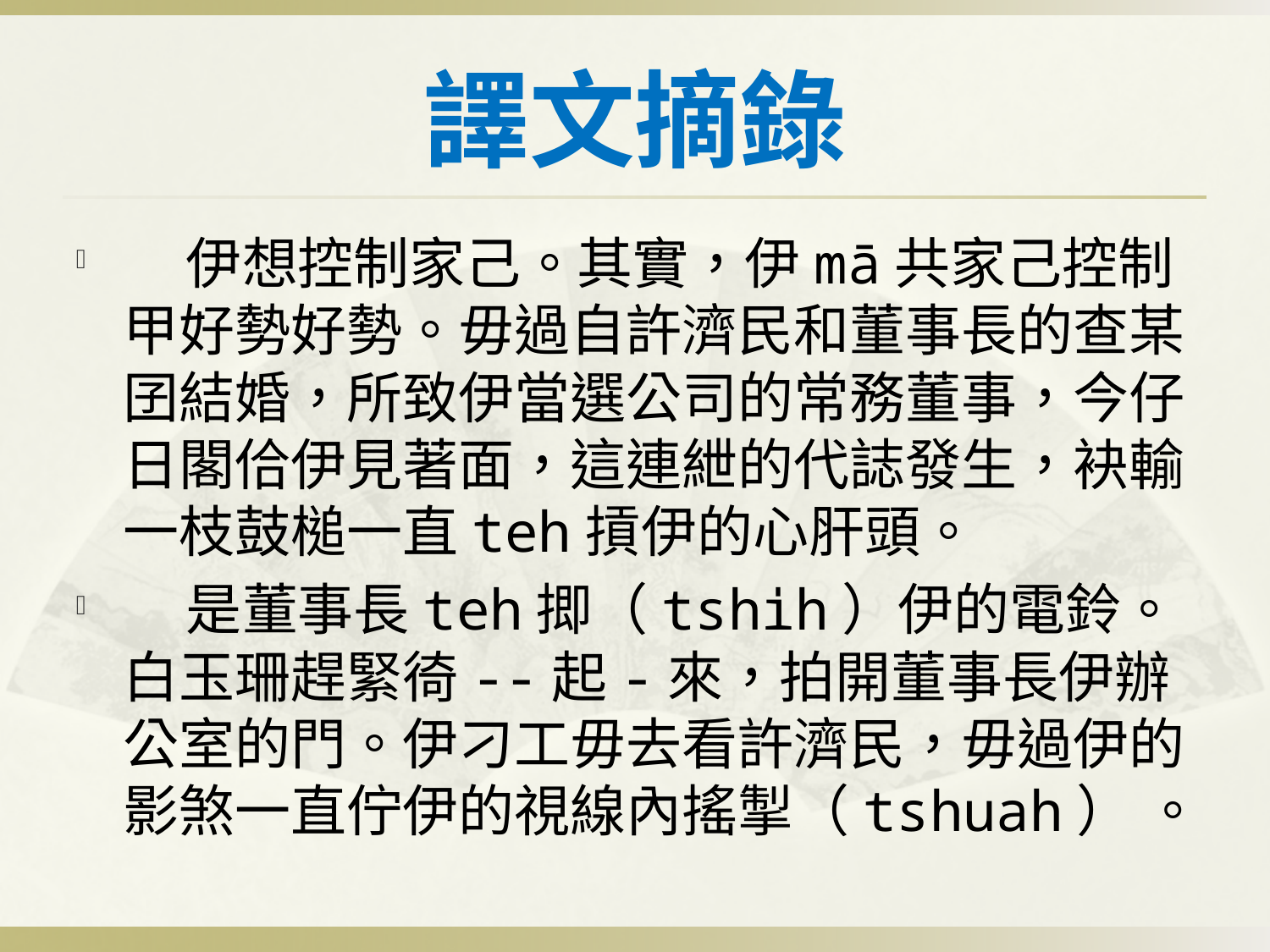

# 譯文摘錄
    伊想控制家己。其實，伊mā共家己控制甲好勢好勢。毋過自許濟民和董事長的查某囝結婚，所致伊當選公司的常務董事，今仔日閣佮伊見著面，這連紲的代誌發生，袂輸一枝鼓槌一直teh摃伊的心肝頭。
    是董事長teh揤（tshi̍h）伊的電鈴。白玉珊趕緊徛--起-來，拍開董事長伊辦公室的門。伊刁工毋去看許濟民，毋過伊的影煞一直佇伊的視線內搖掣（tshuah） 。